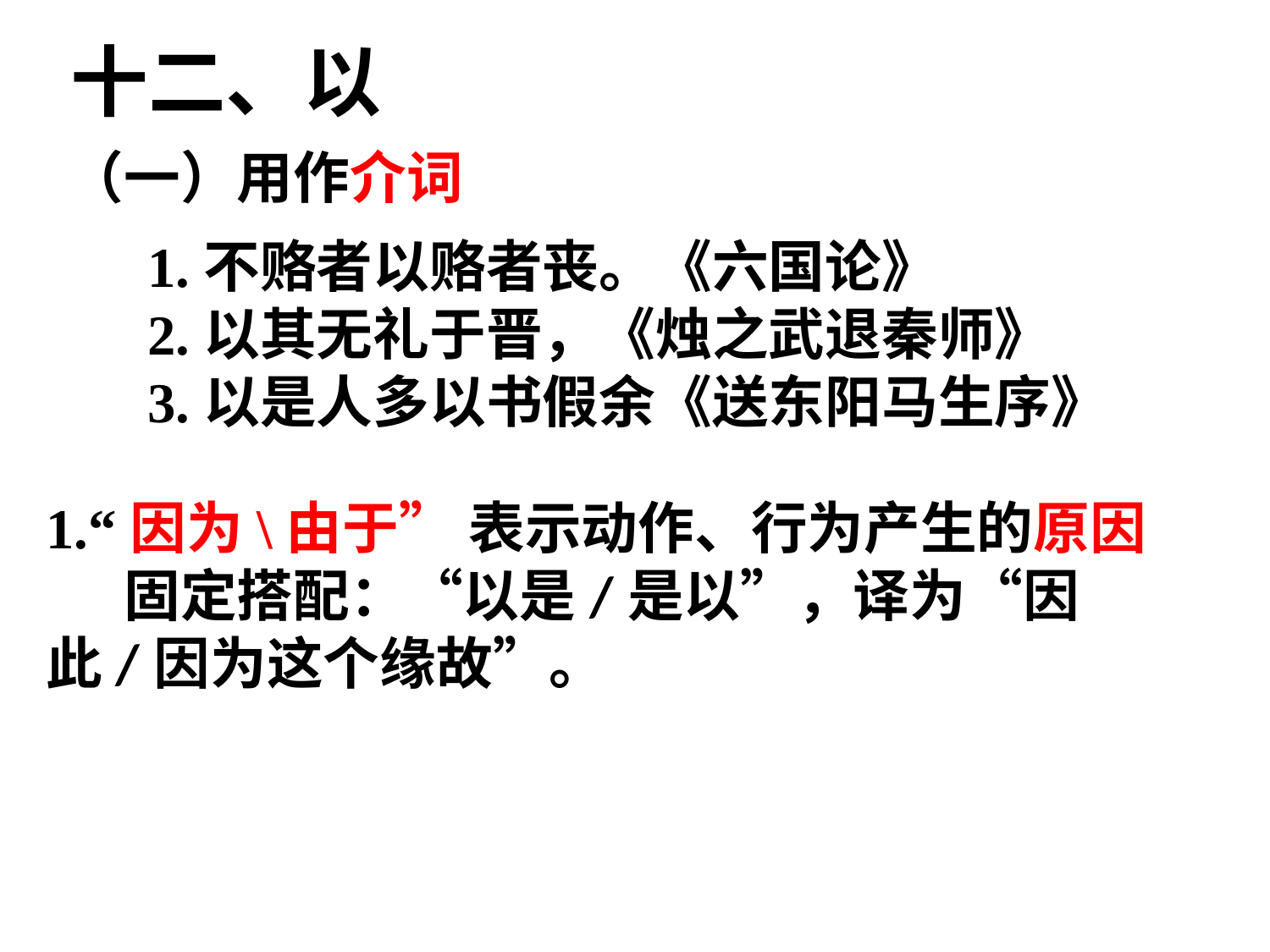

# 十二、以
（一）用作介词
1.不赂者以赂者丧。《六国论》
2.以其无礼于晋，《烛之武退秦师》
3.以是人多以书假余《送东阳马生序》

1.“因为\由于” 表示动作、行为产生的原因
     固定搭配：“以是/是以”，译为“因此/因为这个缘故”。